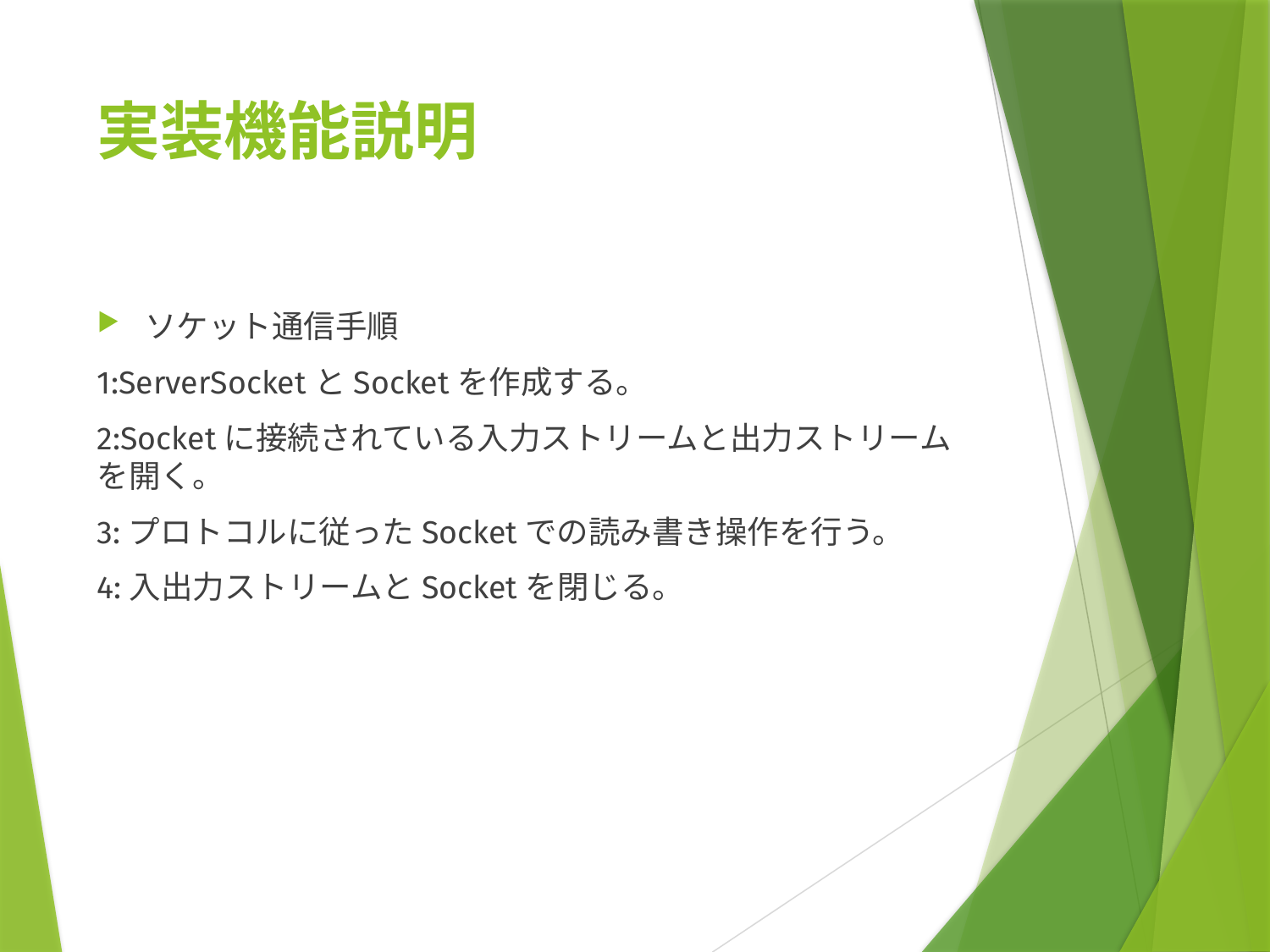

# 実装機能説明
ソケット通信手順
1:ServerSocketとSocketを作成する。
2:Socketに接続されている入力ストリームと出力ストリームを開く。
3:プロトコルに従ったSocketでの読み書き操作を行う。
4:入出力ストリームとSocketを閉じる。